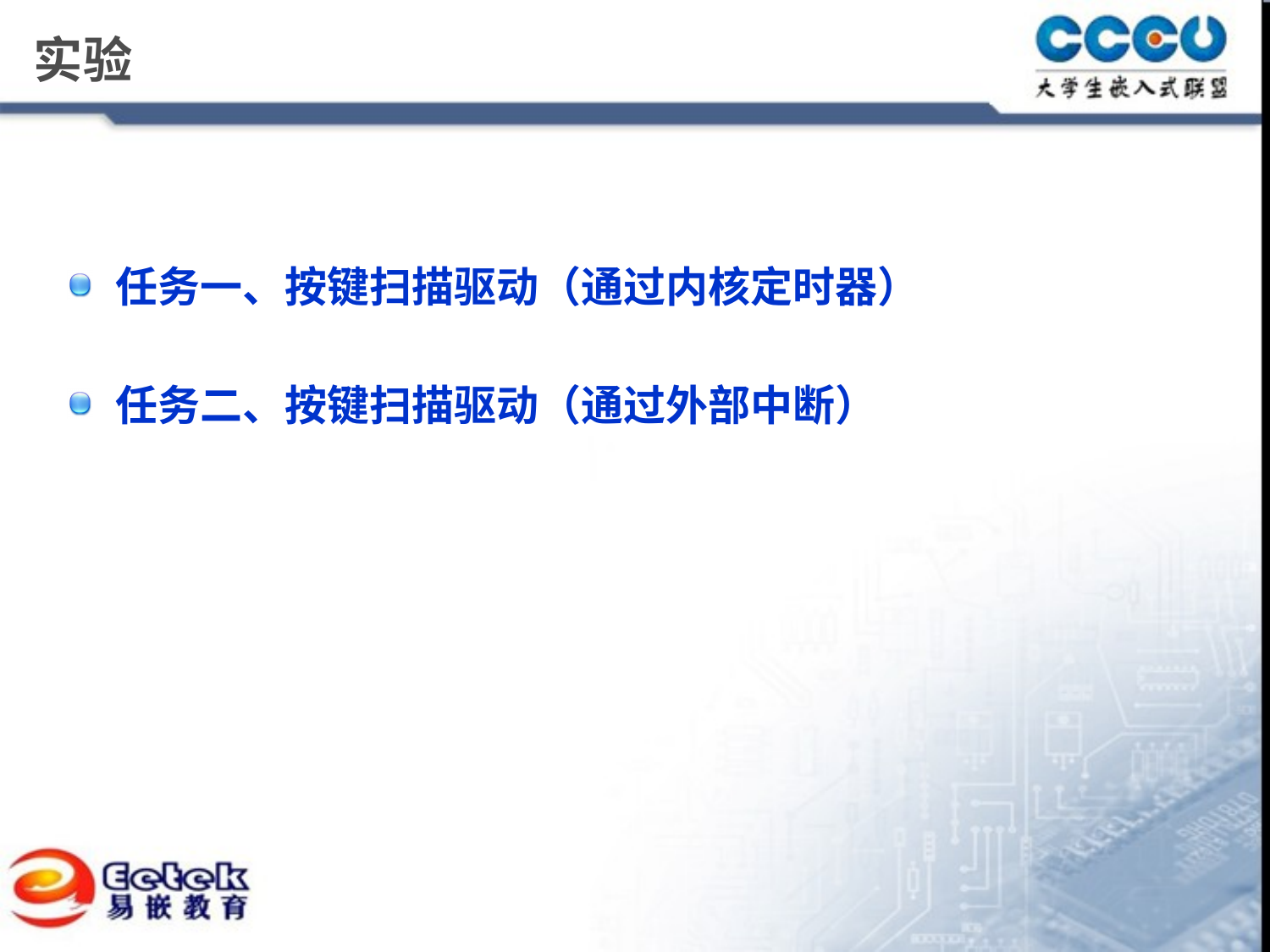

# 实验
任务一、按键扫描驱动（通过内核定时器）

任务二、按键扫描驱动（通过外部中断）